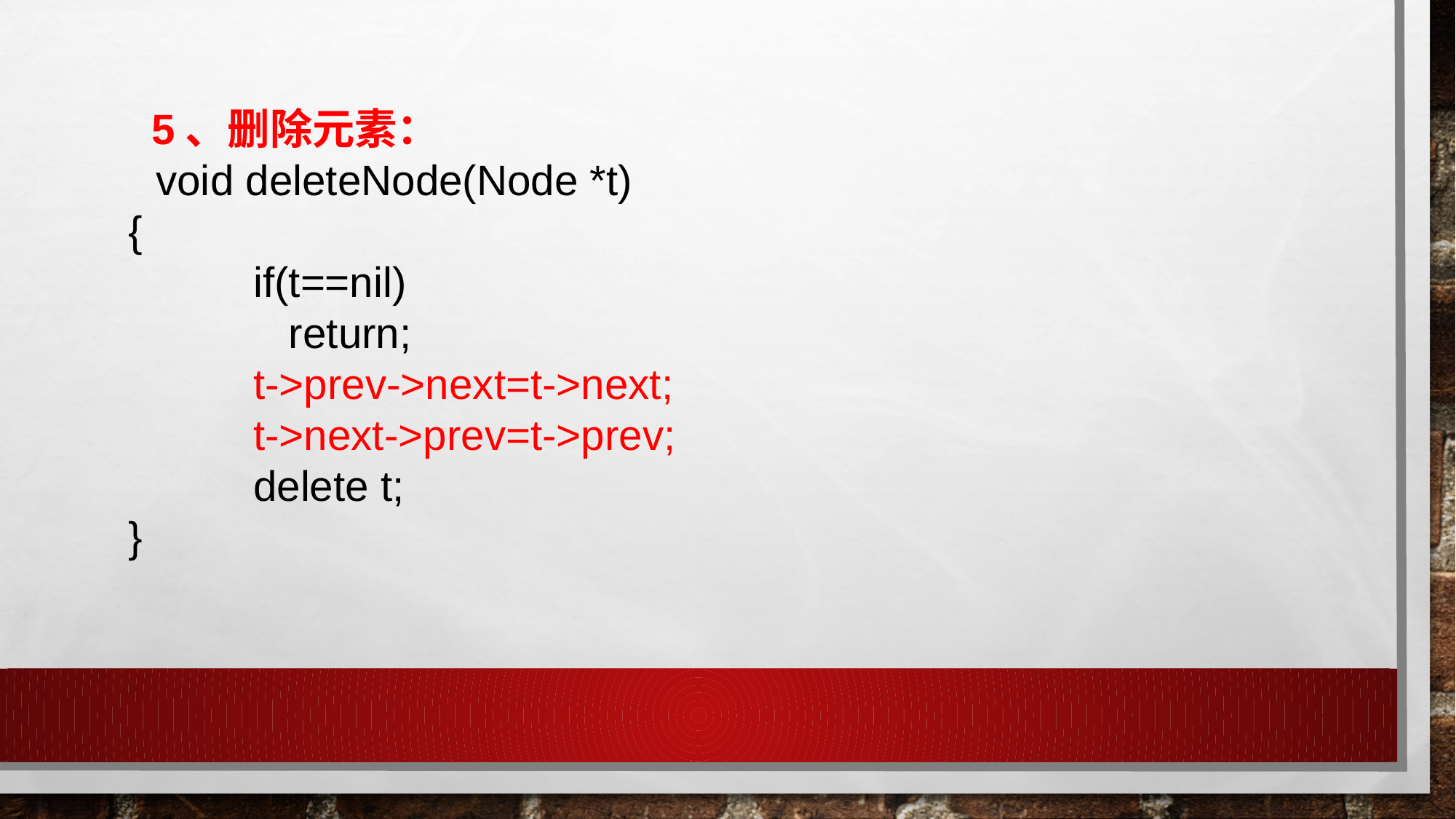

5、删除元素：
     void deleteNode(Node *t)
{
	    if(t==nil)
	       return;
	    t->prev->next=t->next;
	    t->next->prev=t->prev;
	    delete t;
}